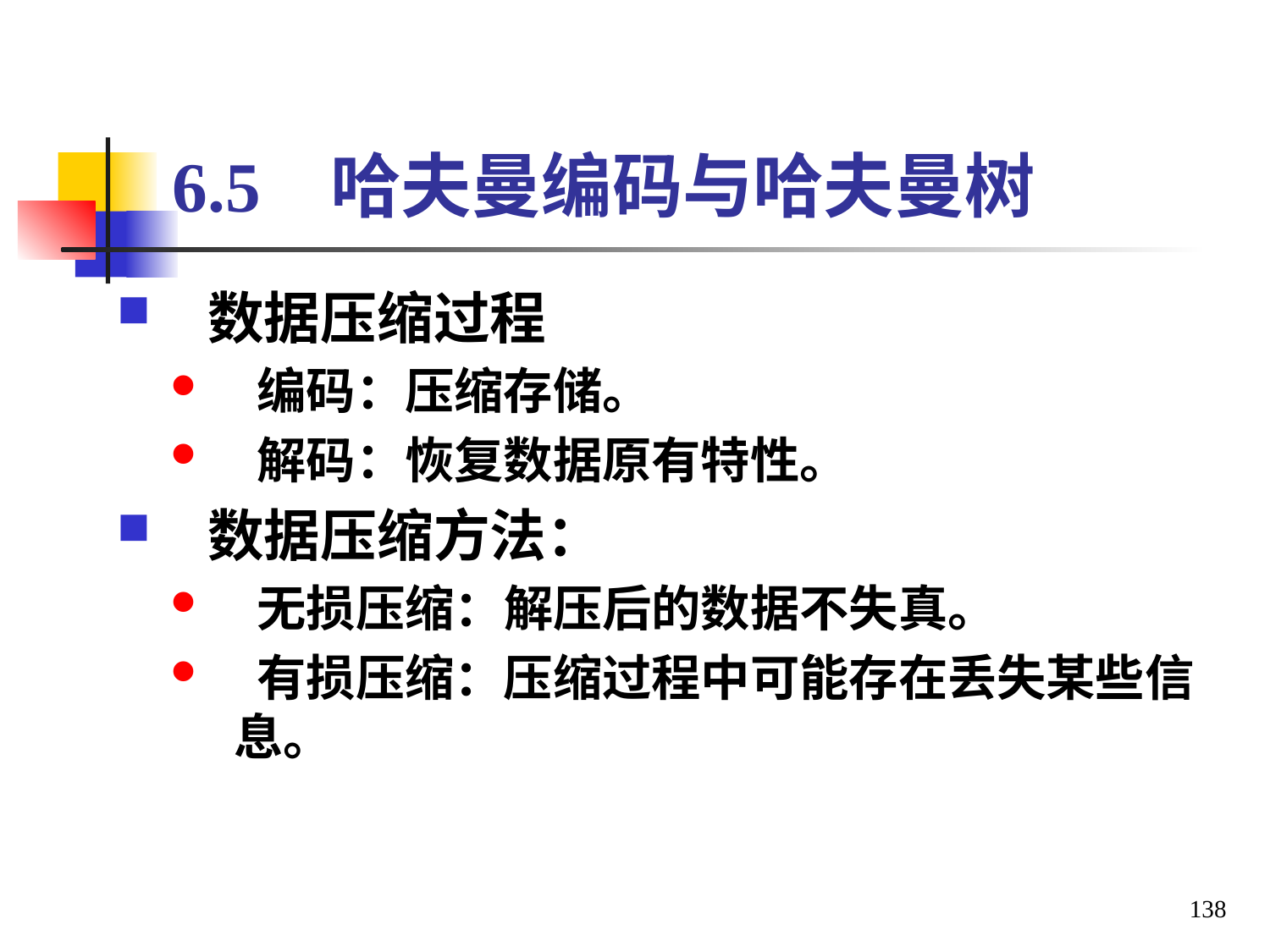

# 6.5   哈夫曼编码与哈夫曼树
 数据压缩过程
 编码：压缩存储。
 解码：恢复数据原有特性。
 数据压缩方法：
 无损压缩：解压后的数据不失真。
 有损压缩：压缩过程中可能存在丢失某些信息。

138